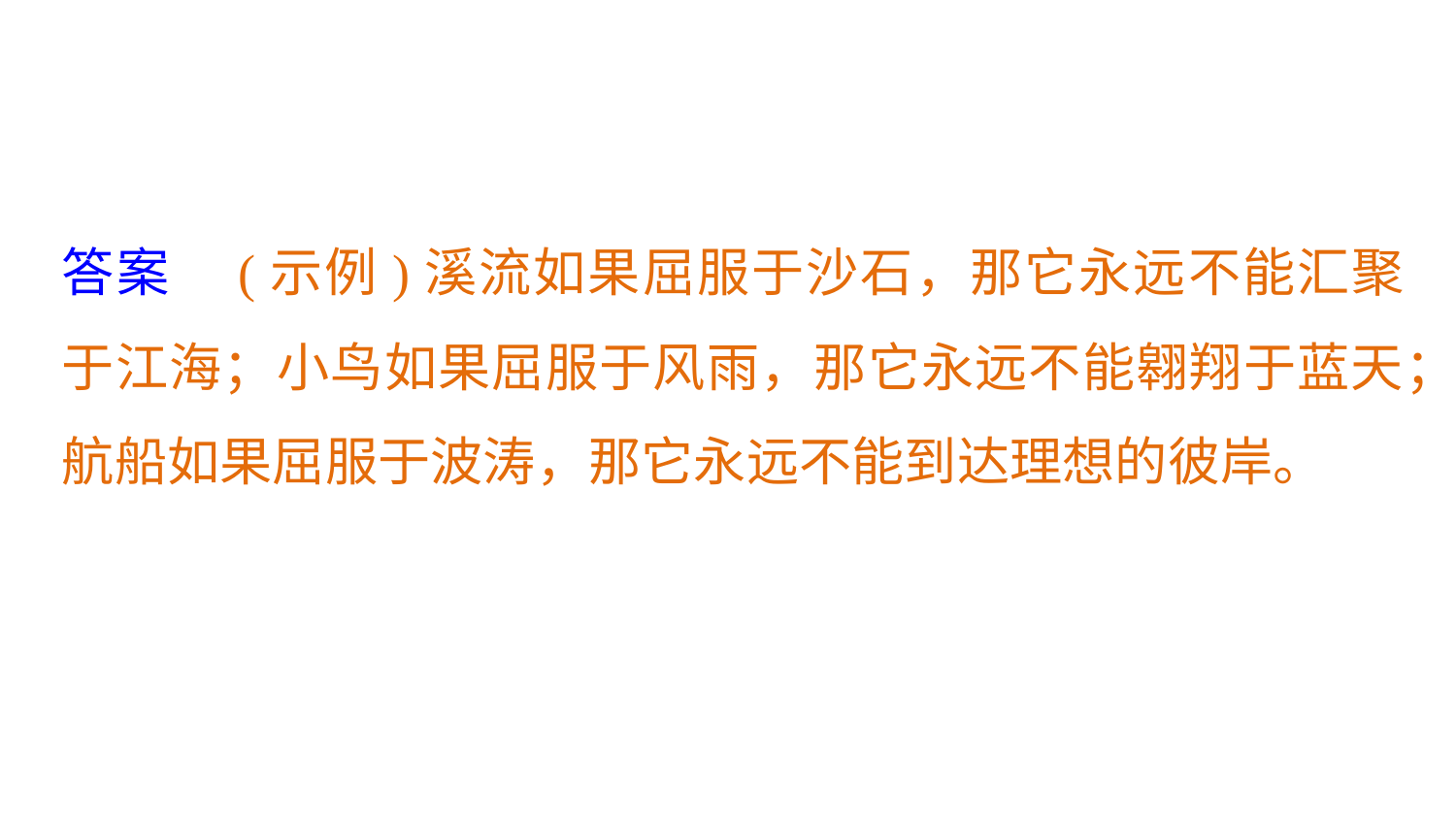

答案　(示例)溪流如果屈服于沙石，那它永远不能汇聚于江海；小鸟如果屈服于风雨，那它永远不能翱翔于蓝天；航船如果屈服于波涛，那它永远不能到达理想的彼岸。